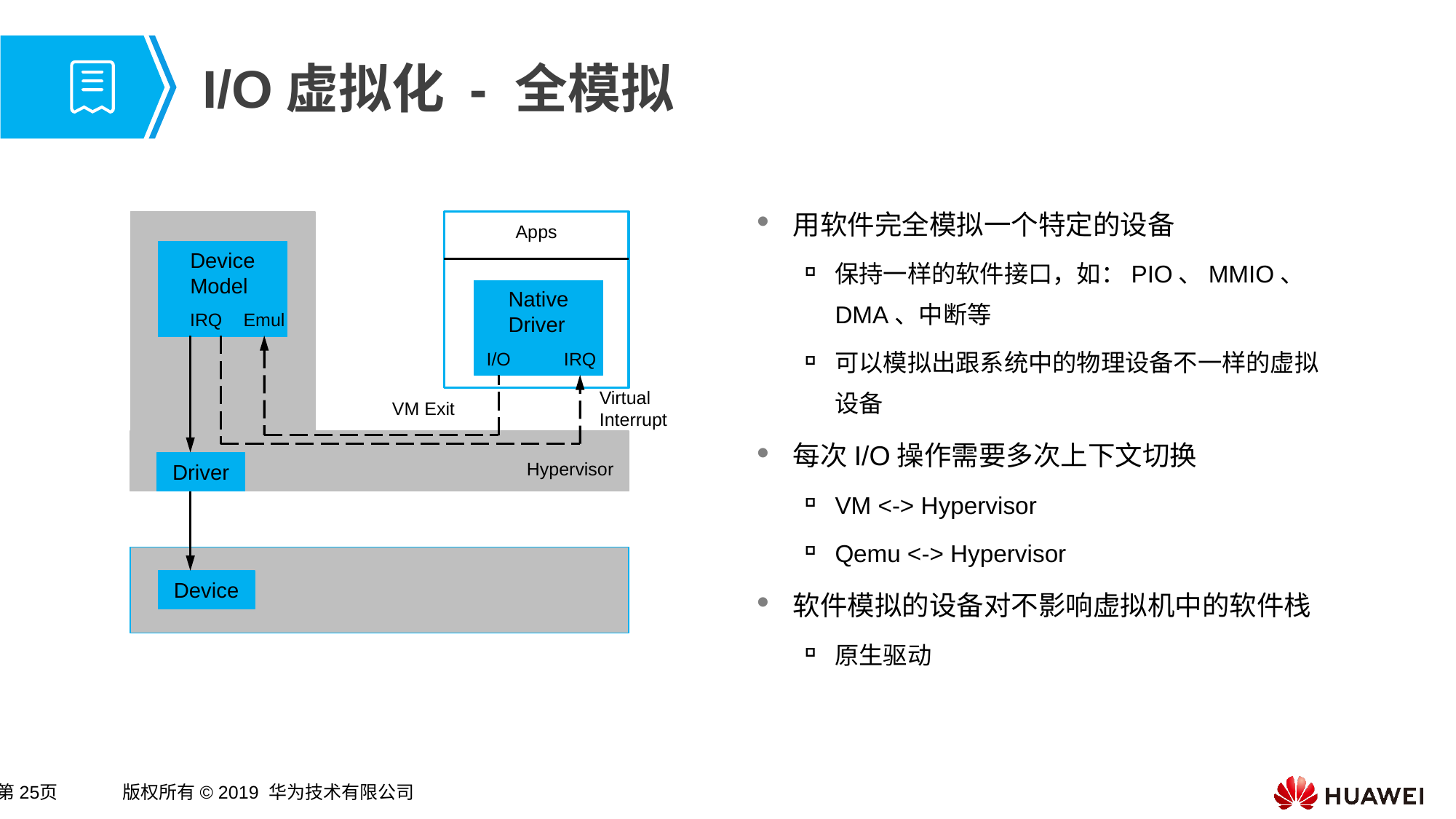

# I/O虚拟化 - 全模拟
用软件完全模拟一个特定的设备
保持一样的软件接口，如：PIO、MMIO、DMA、中断等
可以模拟出跟系统中的物理设备不一样的虚拟设备
每次I/O操作需要多次上下文切换
VM <-> Hypervisor
Qemu <-> Hypervisor
软件模拟的设备对不影响虚拟机中的软件栈
原生驱动

Apps
Device
Model
Native
Driver
IRQ
Emul
I/O
IRQ
Virtual
Interrupt
VM Exit
Hypervisor
Driver

Device